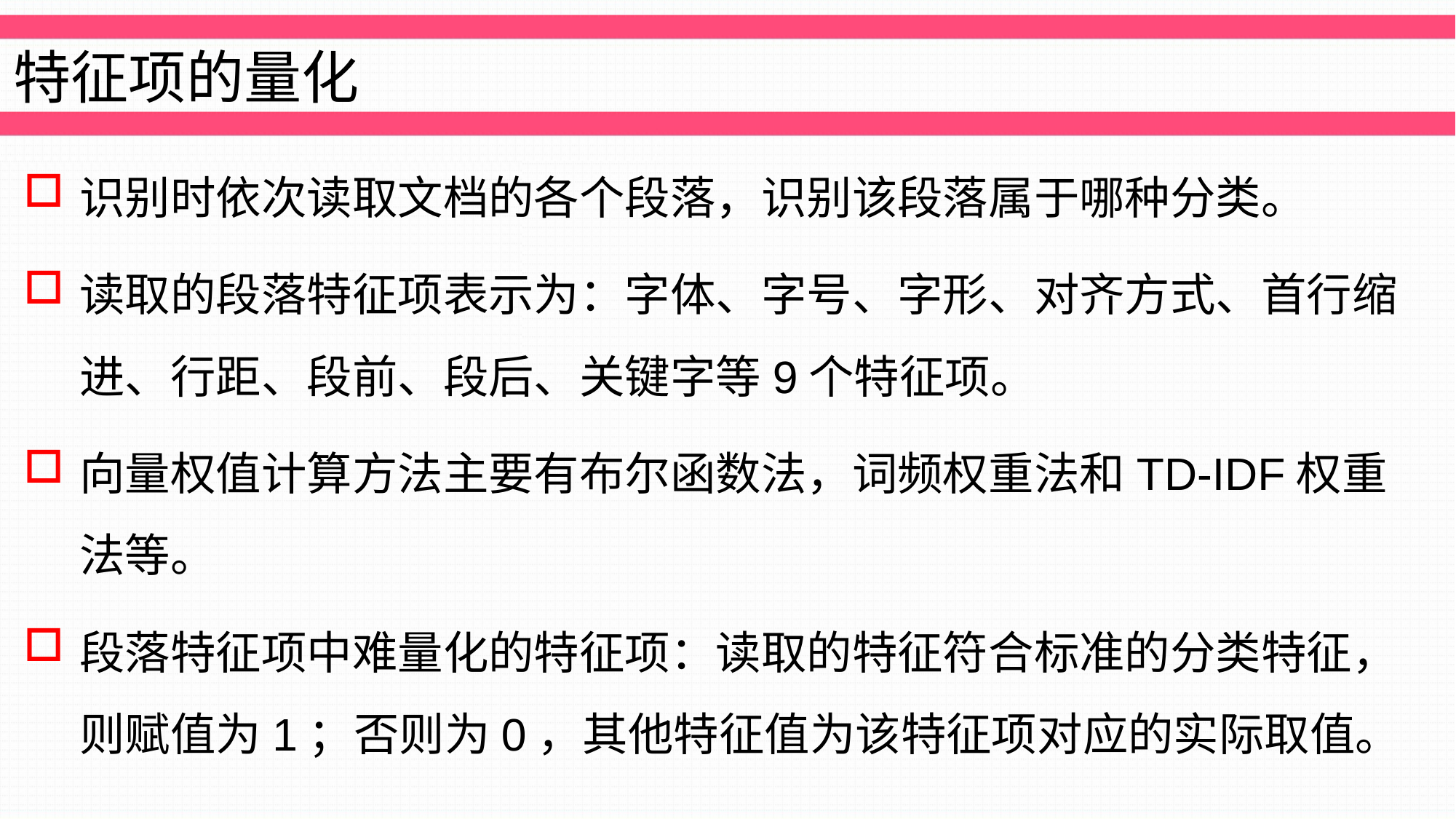

# 特征项的量化
识别时依次读取文档的各个段落，识别该段落属于哪种分类。
读取的段落特征项表示为：字体、字号、字形、对齐方式、首行缩进、行距、段前、段后、关键字等9个特征项。
向量权值计算方法主要有布尔函数法，词频权重法和TD-IDF权重法等。
段落特征项中难量化的特征项：读取的特征符合标准的分类特征，则赋值为1；否则为0，其他特征值为该特征项对应的实际取值。